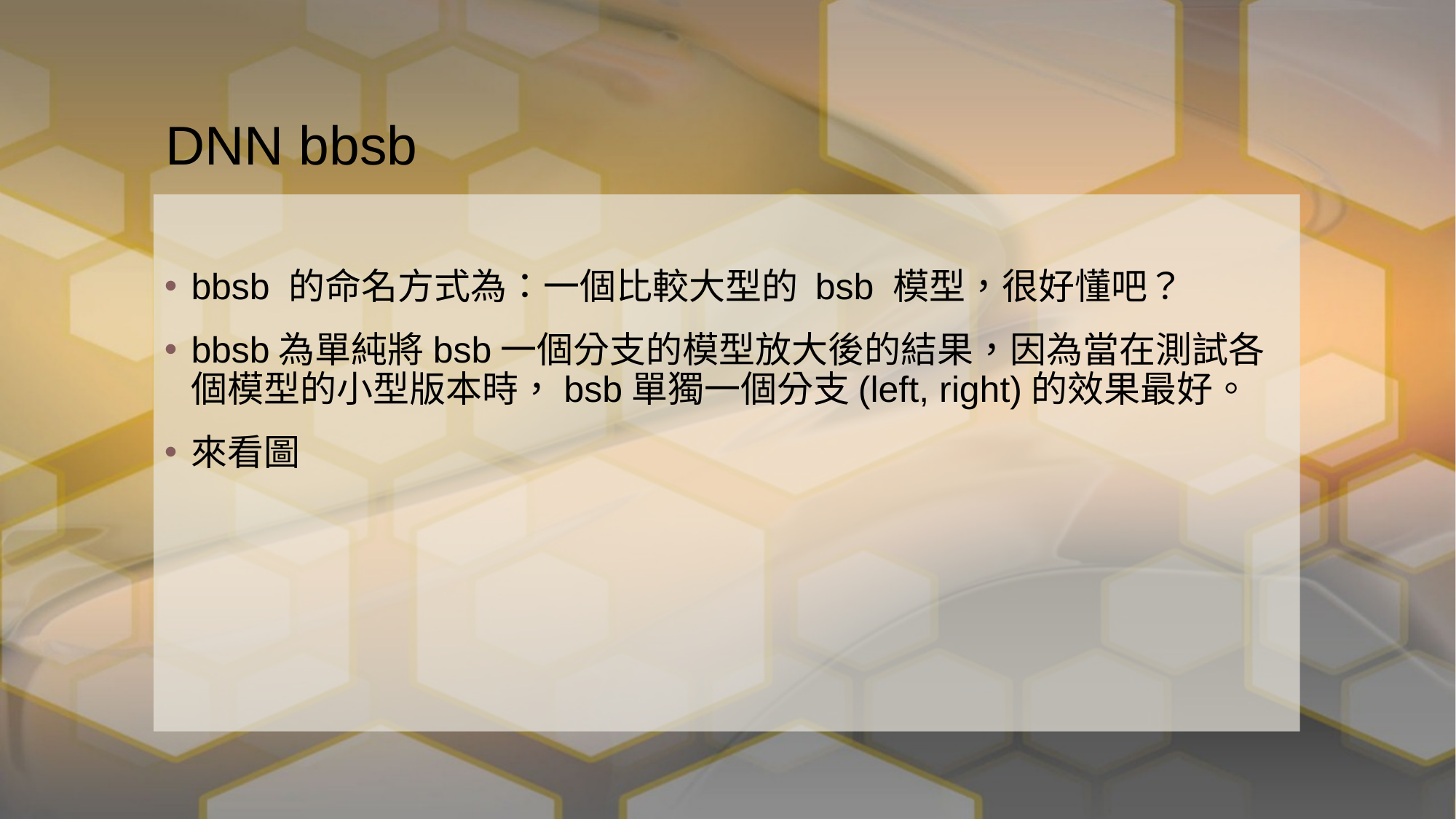

# DNN bbsb

bbsb 的命名方式為：一個比較大型的 bsb 模型，很好懂吧？
bbsb為單純將bsb一個分支的模型放大後的結果，因為當在測試各個模型的小型版本時，bsb單獨一個分支(left, right)的效果最好。
來看圖